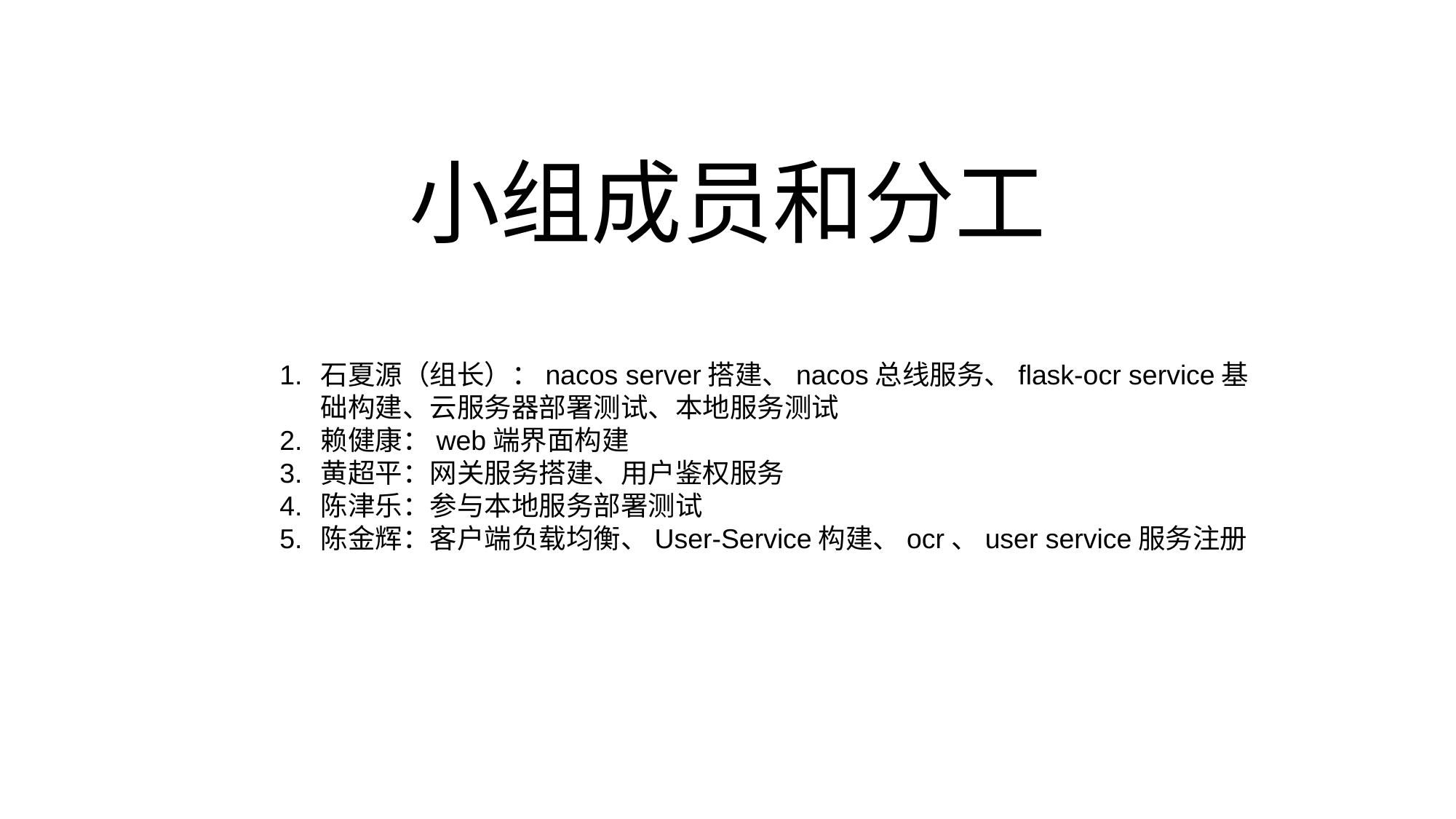

# 小组成员和分工
石夏源（组长）：nacos server搭建、nacos总线服务、flask-ocr service基础构建、云服务器部署测试、本地服务测试
赖健康：web端界面构建
黄超平：网关服务搭建、用户鉴权服务
陈津乐：参与本地服务部署测试
陈金辉：客户端负载均衡、User-Service构建、ocr、user service服务注册